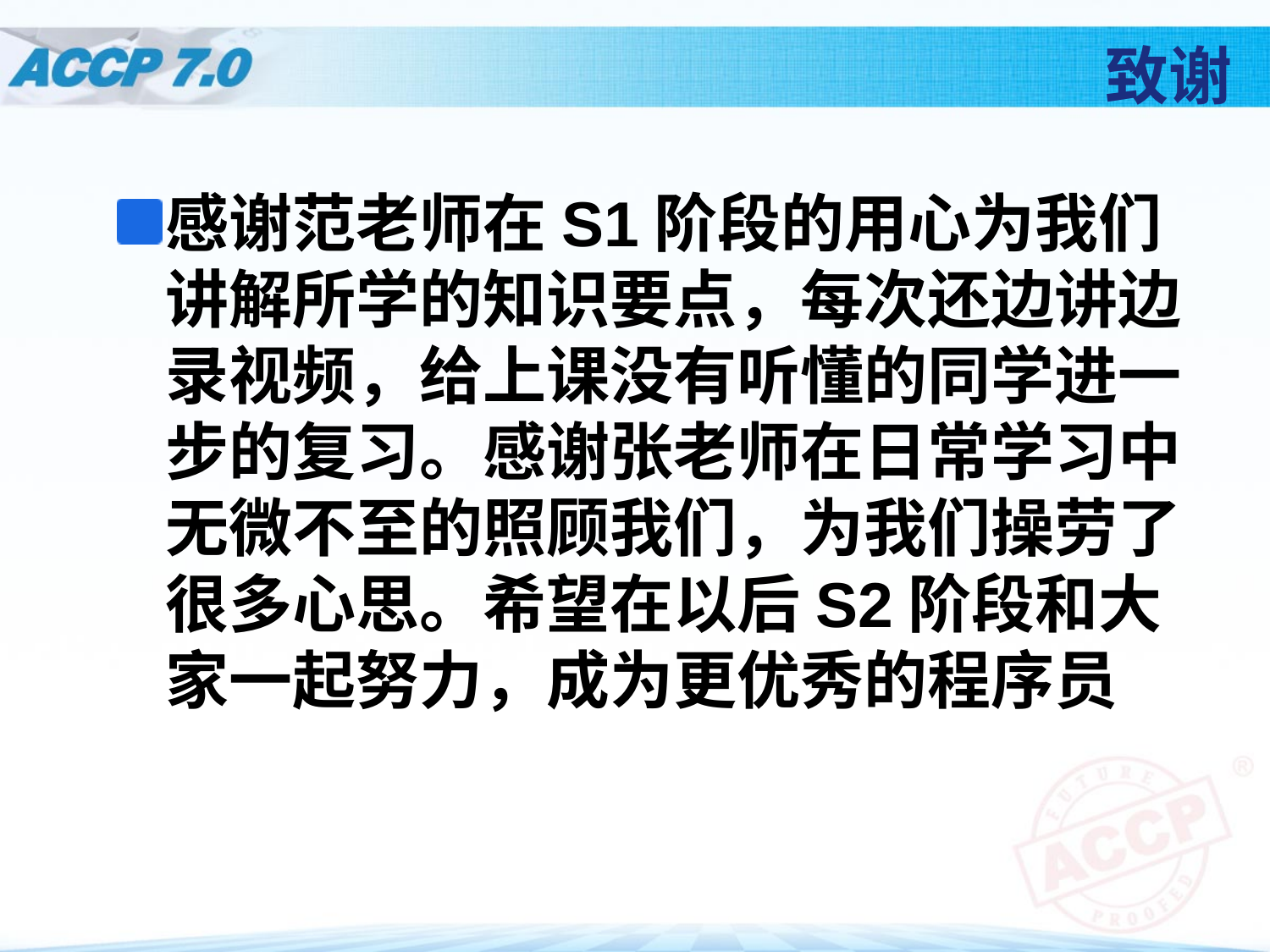

# 致谢
感谢范老师在S1阶段的用心为我们讲解所学的知识要点，每次还边讲边录视频，给上课没有听懂的同学进一步的复习。感谢张老师在日常学习中无微不至的照顾我们，为我们操劳了很多心思。希望在以后S2阶段和大家一起努力，成为更优秀的程序员